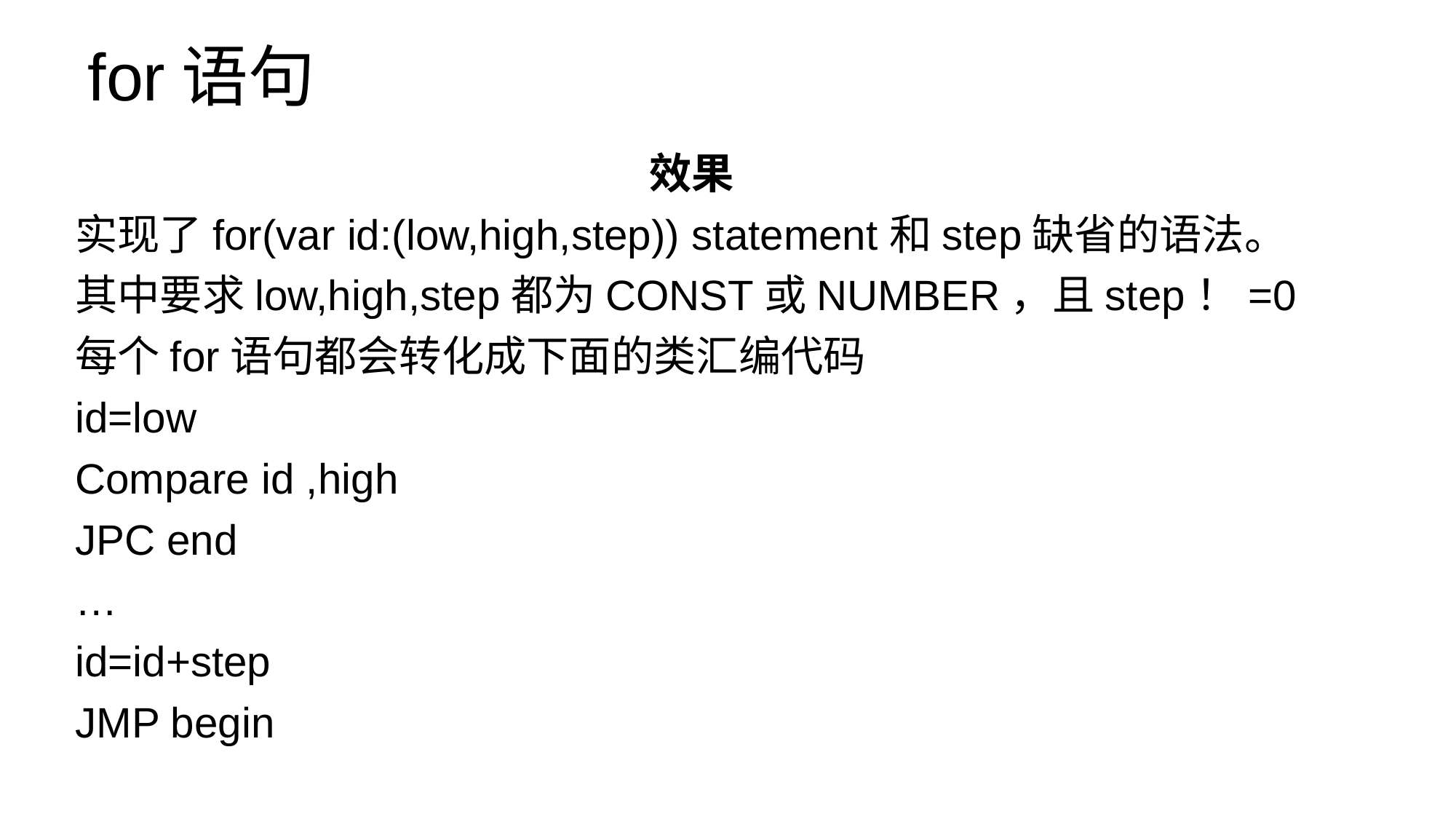

# for语句
效果
实现了for(var id:(low,high,step)) statement和step缺省的语法。
其中要求low,high,step都为CONST或NUMBER，且step！=0
每个for语句都会转化成下面的类汇编代码
id=low
Compare id ,high
JPC end
…
id=id+step
JMP begin